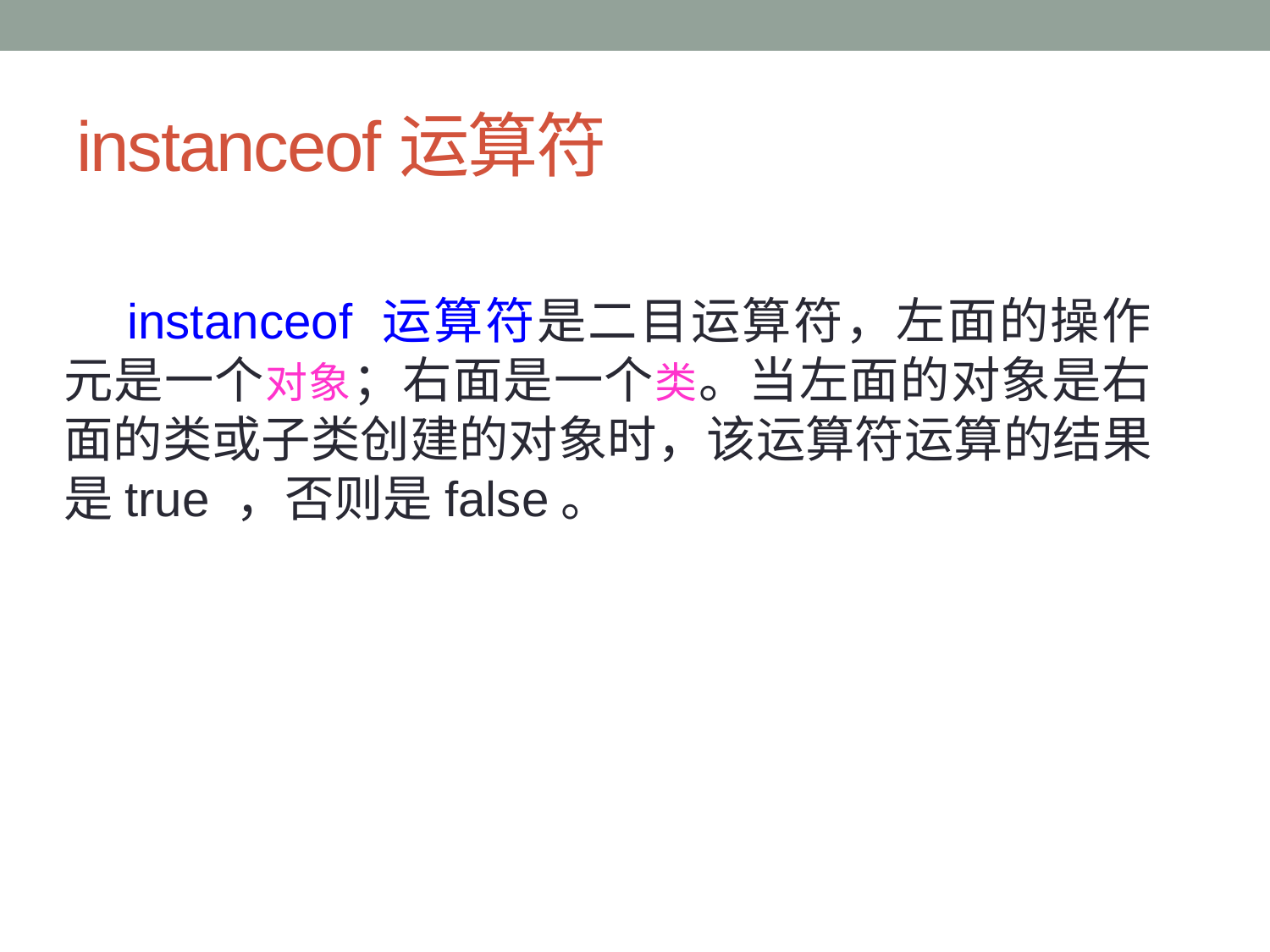

# instanceof运算符
    instanceof 运算符是二目运算符，左面的操作元是一个对象；右面是一个类。当左面的对象是右面的类或子类创建的对象时，该运算符运算的结果是true ，否则是false。